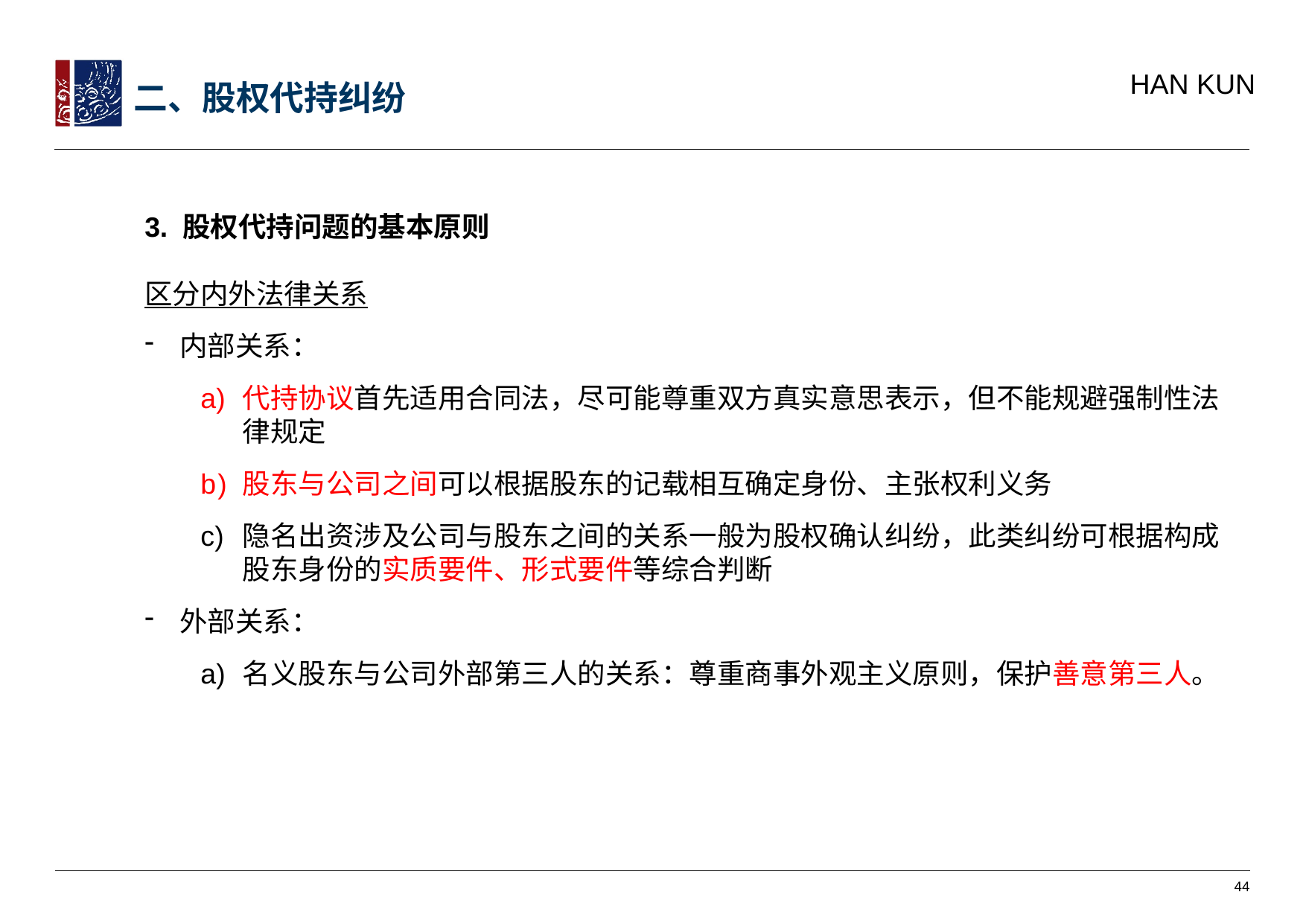

二、股权代持纠纷
3. 股权代持问题的基本原则

区分内外法律关系
内部关系：
代持协议首先适用合同法，尽可能尊重双方真实意思表示，但不能规避强制性法律规定
股东与公司之间可以根据股东的记载相互确定身份、主张权利义务
隐名出资涉及公司与股东之间的关系一般为股权确认纠纷，此类纠纷可根据构成股东身份的实质要件、形式要件等综合判断
外部关系：
名义股东与公司外部第三人的关系：尊重商事外观主义原则，保护善意第三人。